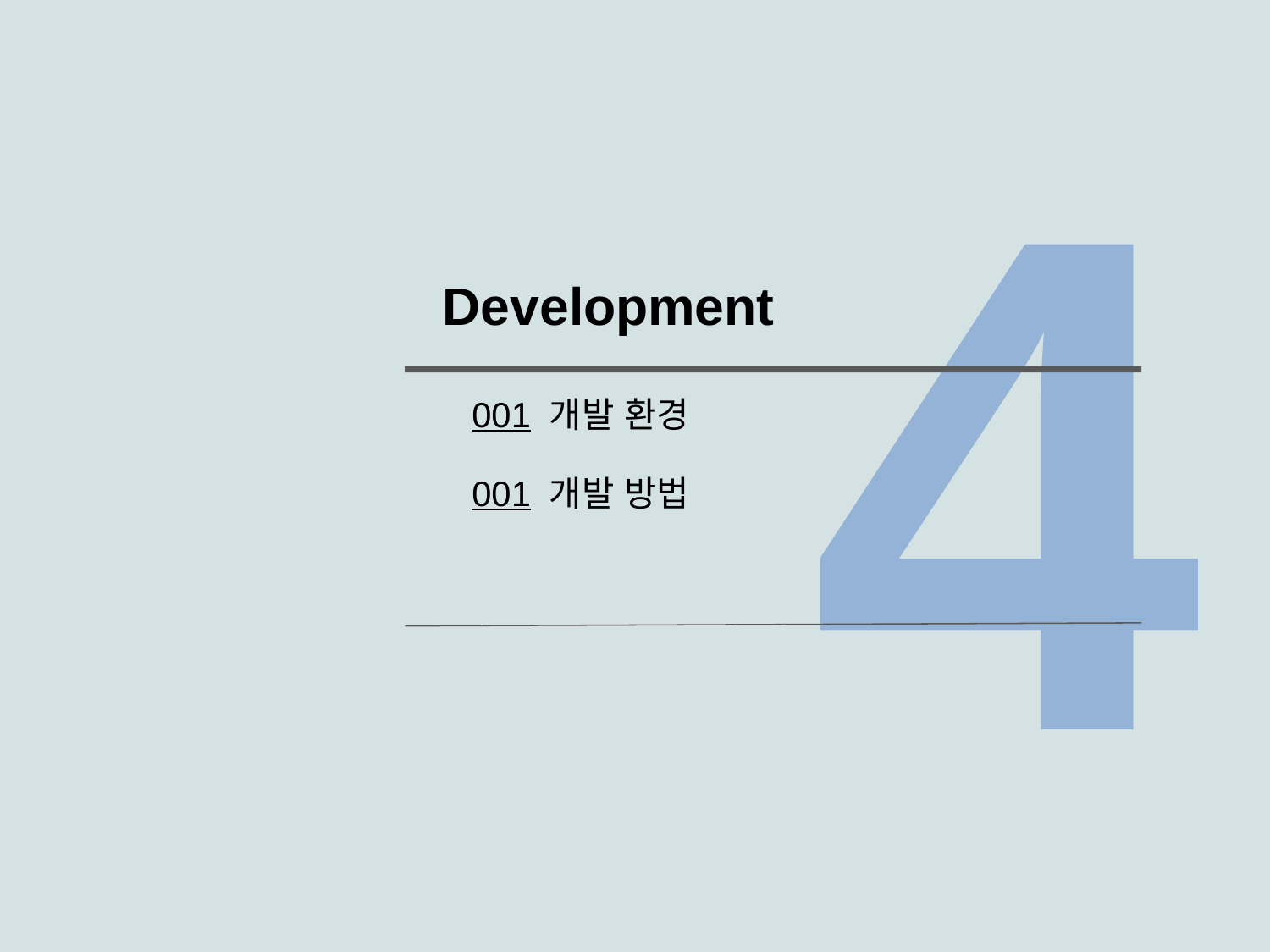

4
Development

001 개발 환경
001 개발 방법